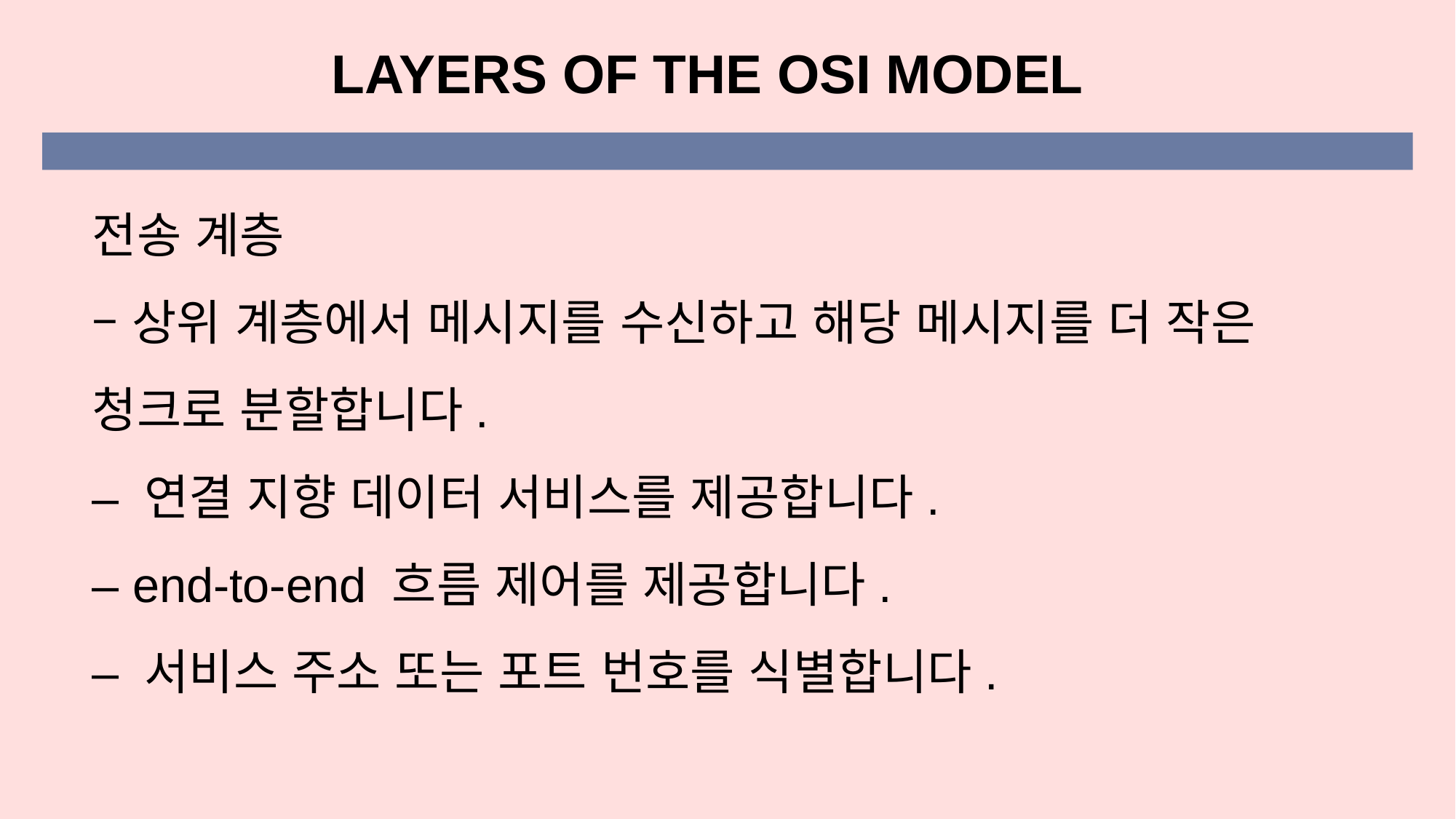

LAYERS OF THE OSI MODEL

전송 계층
– 상위 계층에서 메시지를 수신하고 해당 메시지를 더 작은 청크로 분할합니다.
– 연결 지향 데이터 서비스를 제공합니다.
– end-to-end 흐름 제어를 제공합니다.
– 서비스 주소 또는 포트 번호를 식별합니다.